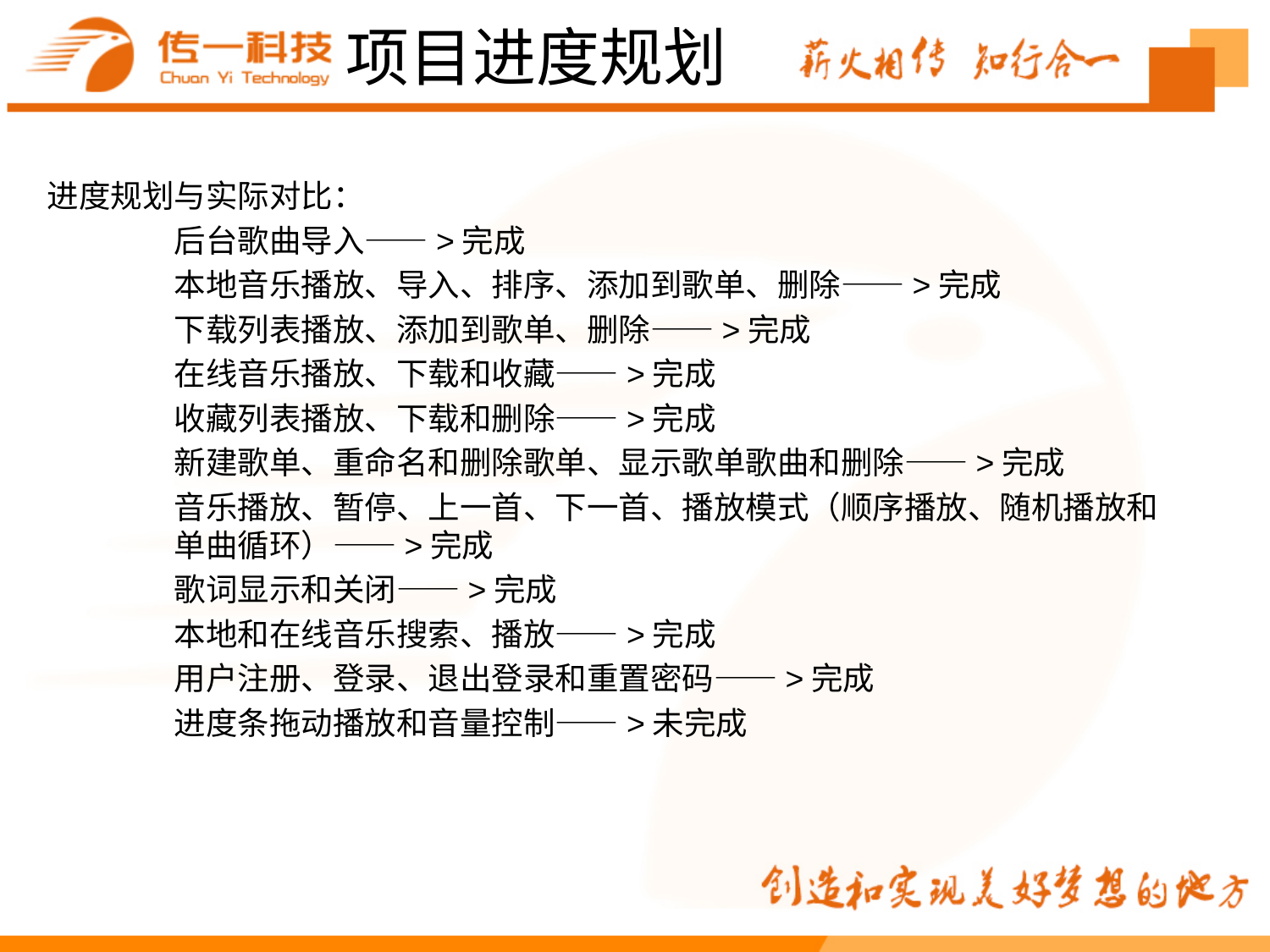

项目进度规划

进度规划与实际对比：
	后台歌曲导入——>完成
	本地音乐播放、导入、排序、添加到歌单、删除——>完成
	下载列表播放、添加到歌单、删除——>完成
	在线音乐播放、下载和收藏——>完成
	收藏列表播放、下载和删除——>完成
	新建歌单、重命名和删除歌单、显示歌单歌曲和删除——>完成
	音乐播放、暂停、上一首、下一首、播放模式（顺序播放、随机播放和	单曲循环）——>完成
	歌词显示和关闭——>完成
	本地和在线音乐搜索、播放——>完成
	用户注册、登录、退出登录和重置密码——>完成
	进度条拖动播放和音量控制——>未完成